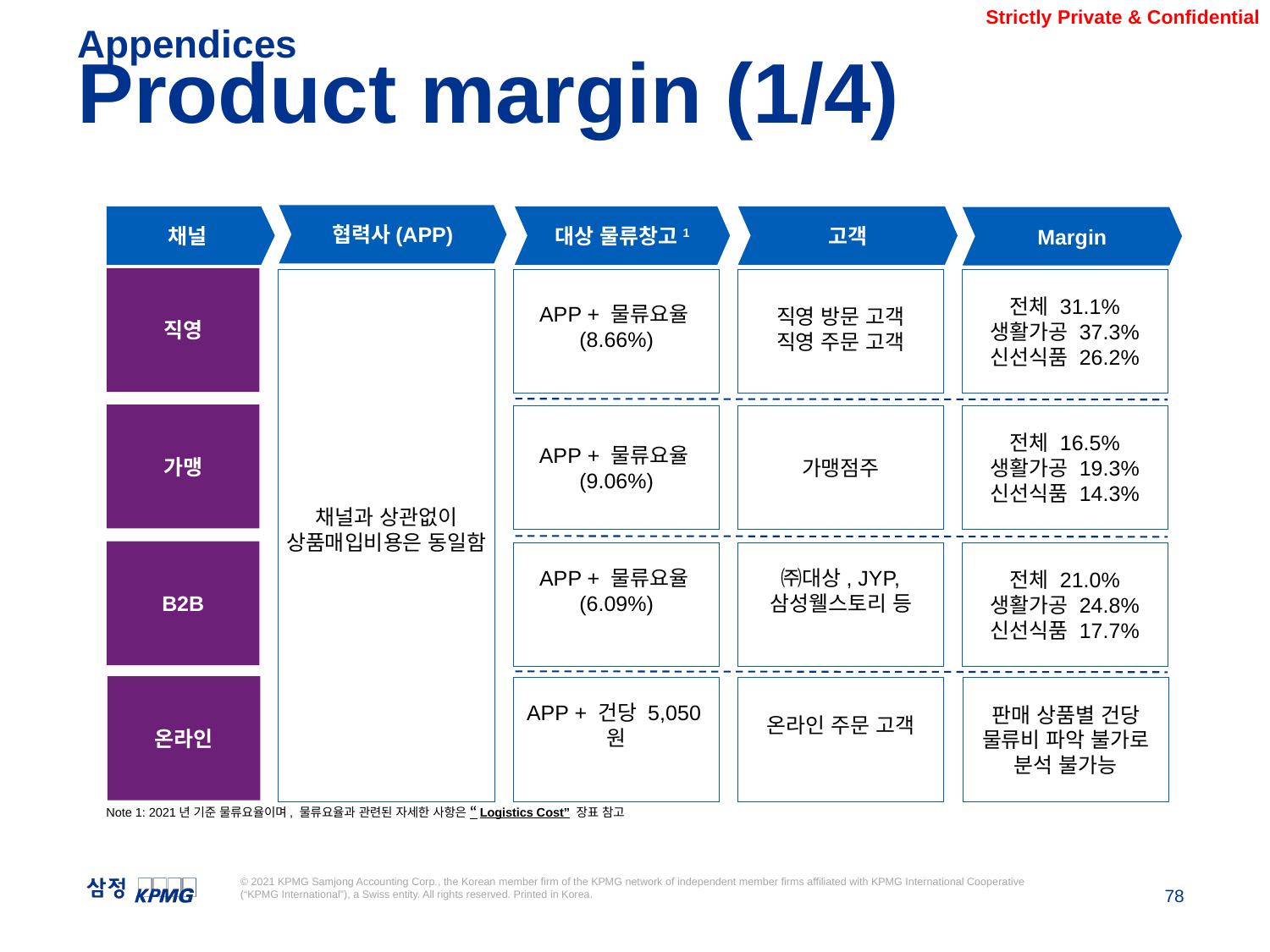

Appendices
Product margin (1/4)

협력사(APP)
채널
대상 물류창고1
고객
Margin
직영

채널과 상관없이 상품매입비용은 동일함

APP + 물류요율(8.66%)

직영 방문 고객
직영 주문 고객

전체 31.1%
생활가공 37.3%
신선식품 26.2%

가맹
전체 16.5%
생활가공 19.3%
신선식품 14.3%
APP + 물류요율(9.06%)
가맹점주

B2B
전체 21.0%
생활가공 24.8%
신선식품 17.7%
APP + 물류요율(6.09%)

㈜대상, JYP, 삼성웰스토리 등

온라인
판매 상품별 건당 물류비 파악 불가로 분석 불가능
APP + 건당 5,050원

온라인 주문 고객

Note 1: 2021년 기준 물류요율이며, 물류요율과 관련된 자세한 사항은 “Logistics Cost” 장표 참고